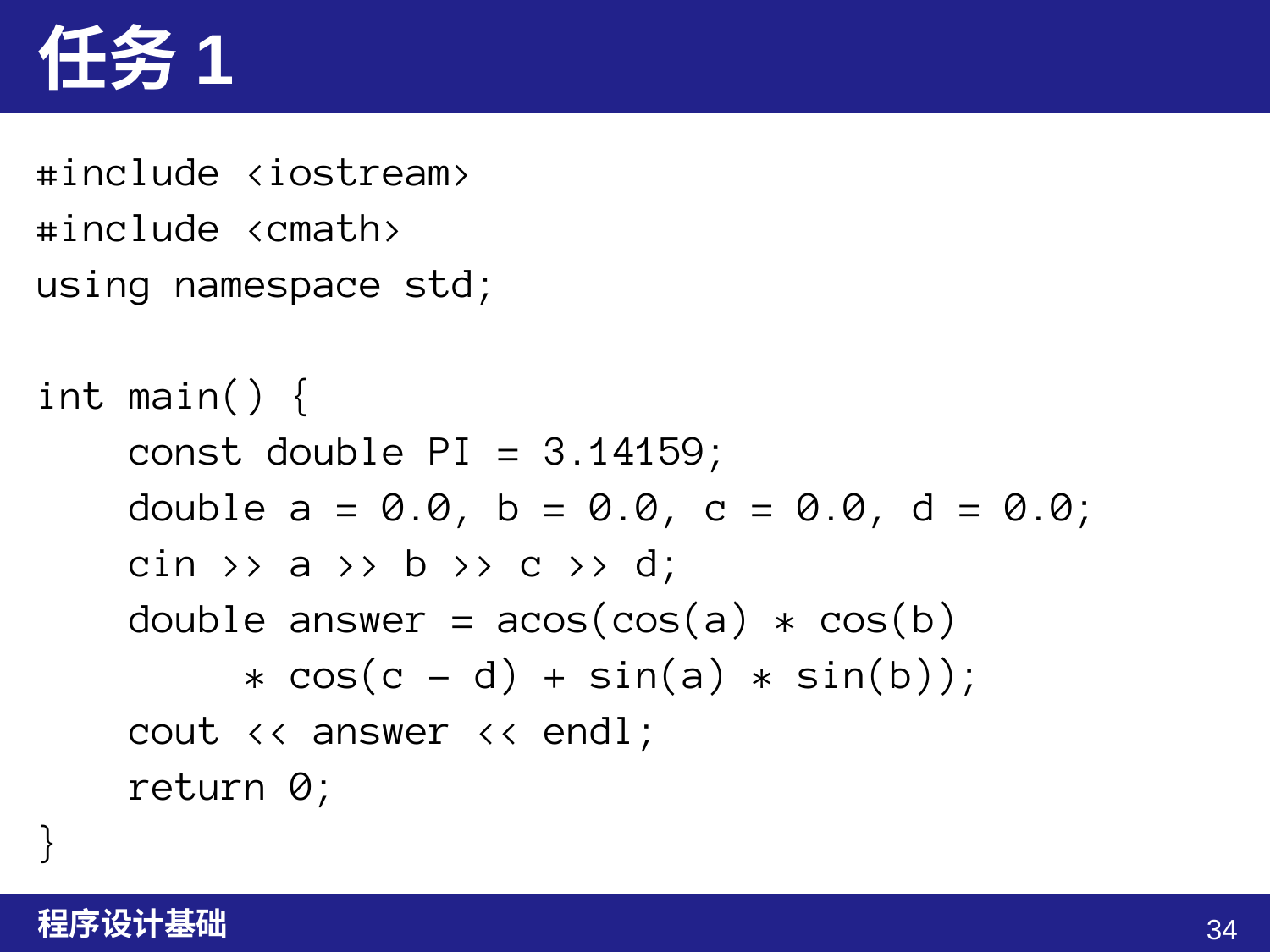

# 任务1
#include <iostream>
#include <cmath>
using namespace std;

int main() {
    const double PI = 3.14159;
    double a = 0.0, b = 0.0, c = 0.0, d = 0.0;
    cin >> a >> b >> c >> d;
    double answer = acos(cos(a) * cos(b)
         * cos(c - d) + sin(a) * sin(b));
    cout << answer << endl;
    return 0;
}